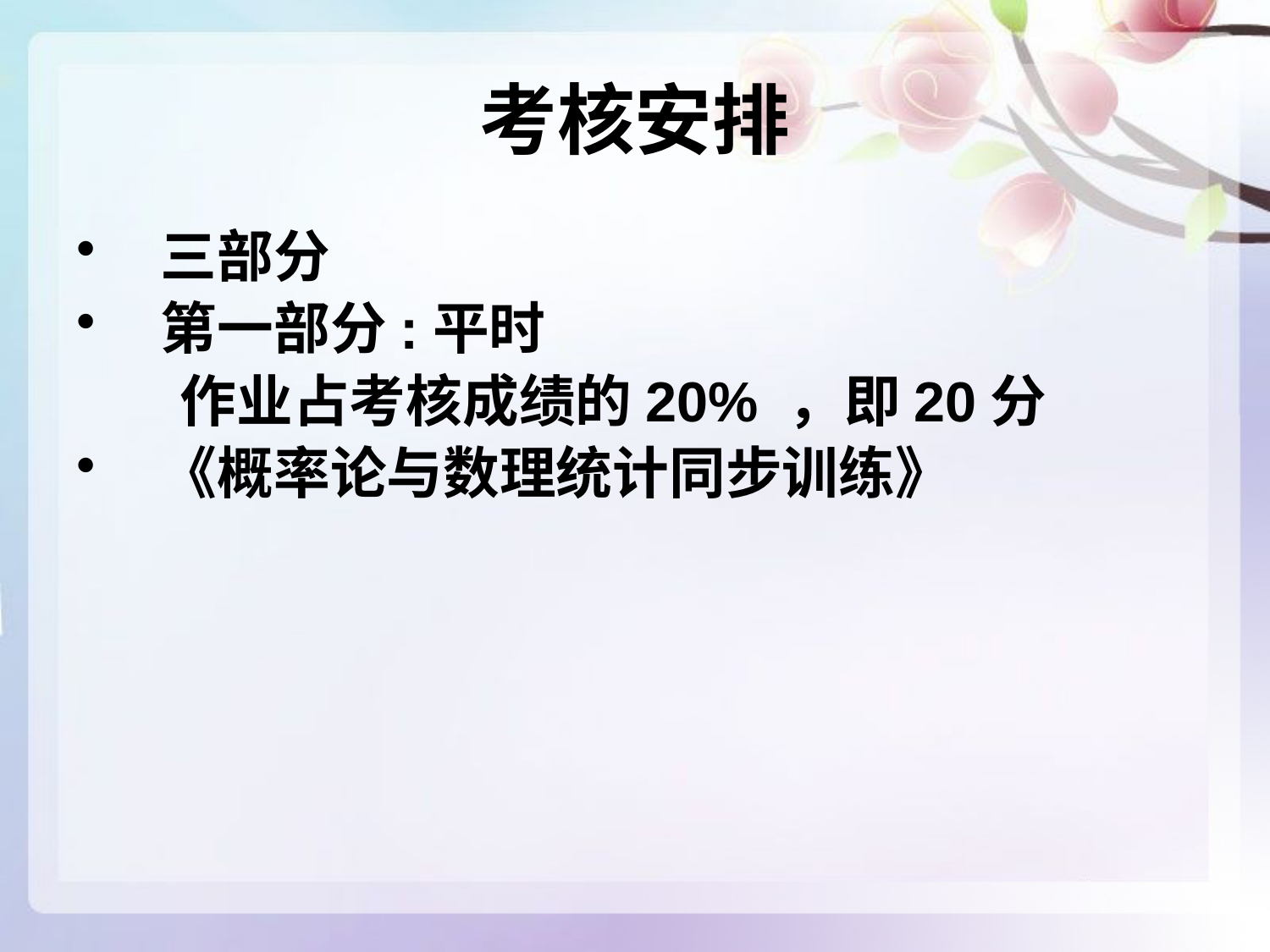

# 考核安排
三部分
第一部分:平时
       作业占考核成绩的20% ，即20分
《概率论与数理统计同步训练》